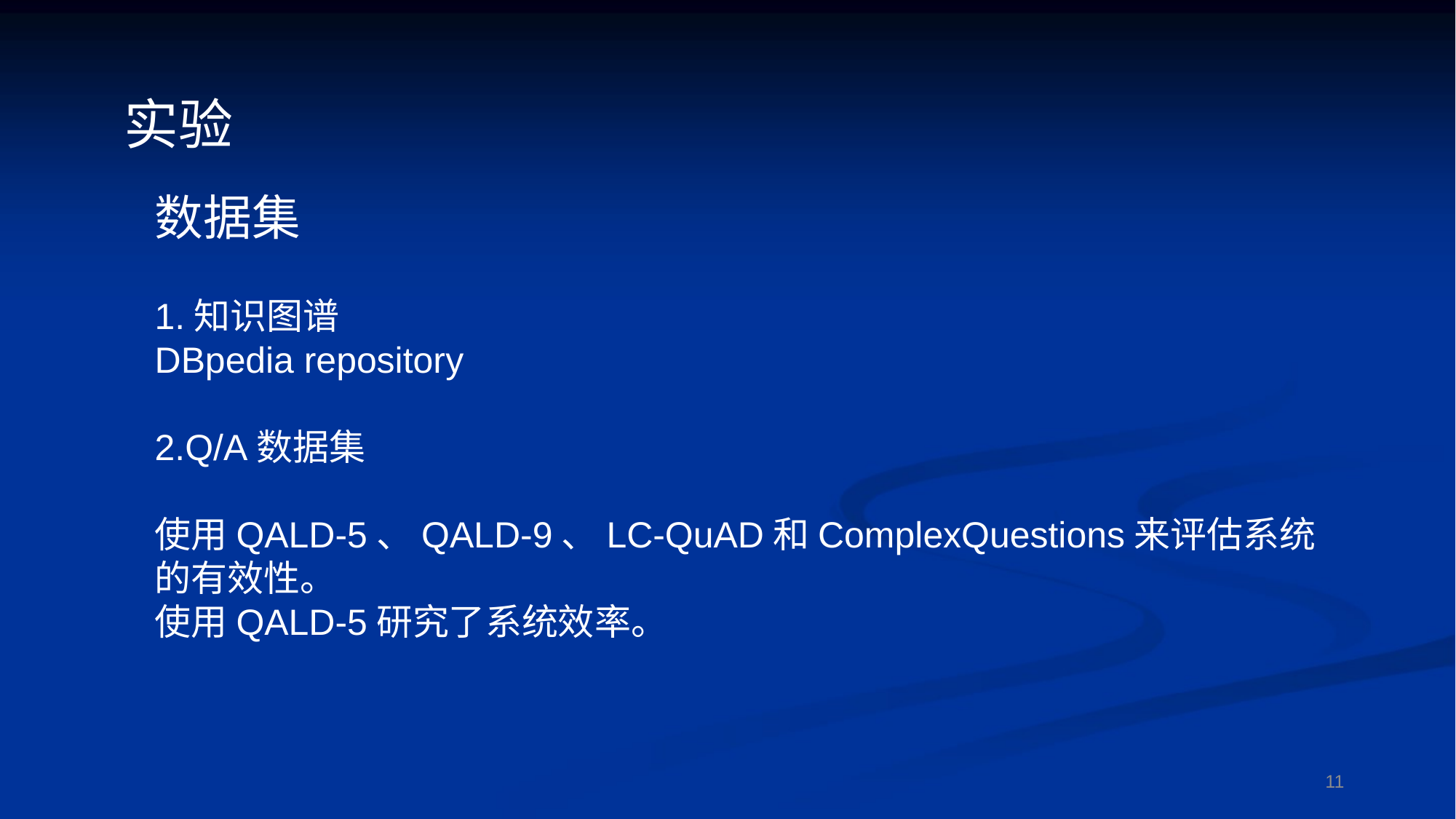

实验
数据集
1.知识图谱
DBpedia repository

2.Q/A数据集

使用QALD-5、QALD-9、LC-QuAD和ComplexQuestions来评估系统的有效性。
使用QALD-5研究了系统效率。

11